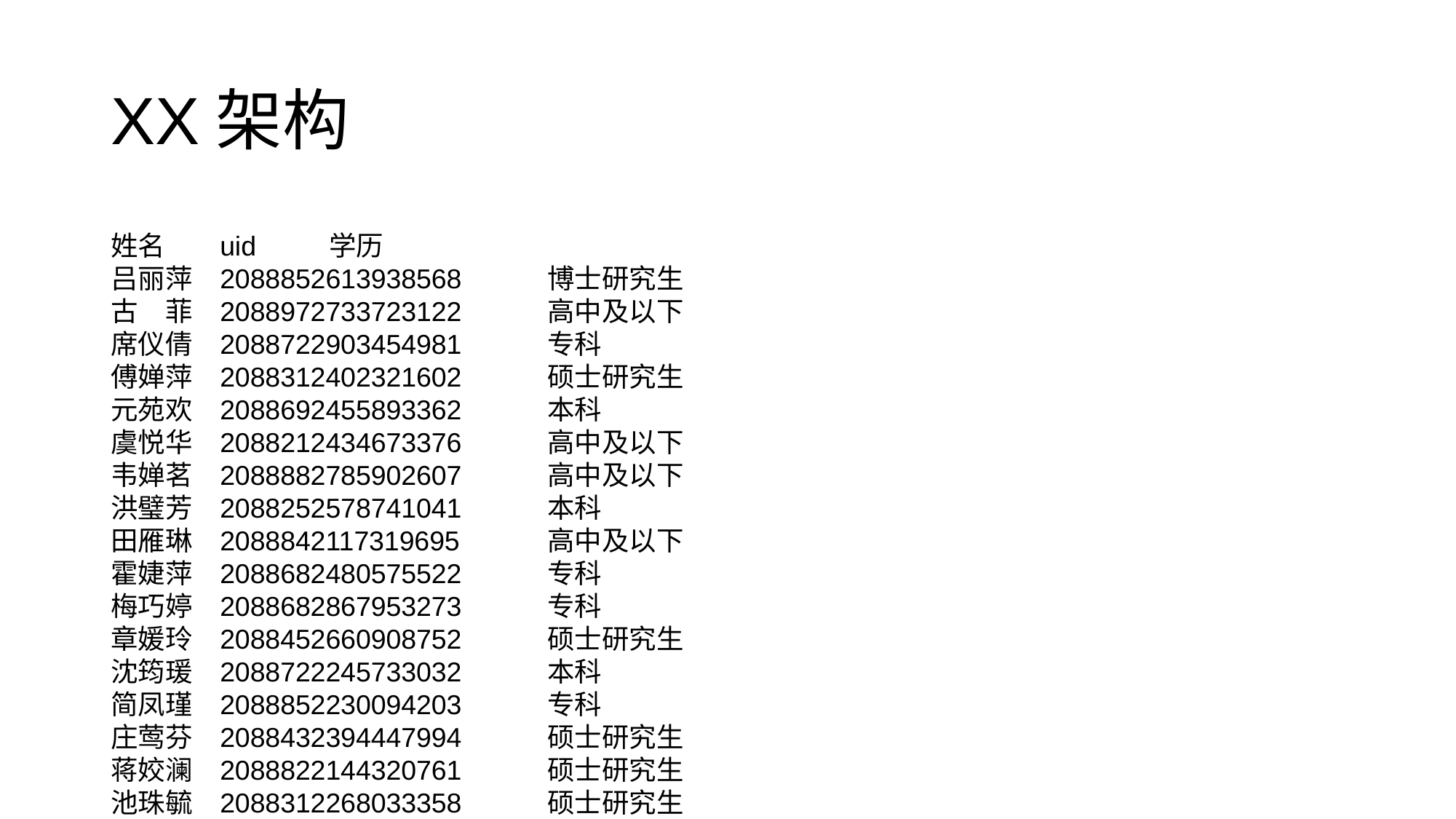

# XX架构
姓名	uid	学历
吕丽萍	2088852613938568	博士研究生
古　菲	2088972733723122	高中及以下
席仪倩	2088722903454981	专科
傅婵萍	2088312402321602	硕士研究生
元苑欢	2088692455893362	本科
虞悦华	2088212434673376	高中及以下
韦婵茗	2088882785902607	高中及以下
洪璧芳	2088252578741041	本科
田雁琳	2088842117319695	高中及以下
霍婕萍	2088682480575522	专科
梅巧婷	2088682867953273	专科
章媛玲	2088452660908752	硕士研究生
沈筠瑗	2088722245733032	本科
简凤瑾	2088852230094203	专科
庄莺芬	2088432394447994	硕士研究生
蒋姣澜	2088822144320761	硕士研究生
池珠毓	2088312268033358	硕士研究生
皮娟咏	2088562377880918	本科
樊慧妹	2088292637254352	专科
薛毓影	2088882860084453	博士研究生
欧彩颖	2088632805718644	专科
朱贞悦	2088532988855922	高中及以下
欧娅兰	2088712051583745	专科
徐娅素	2088712178624143	高中及以下
于素竹	2088832419638497	本科
皮琦颖	2088162641003557	博士研究生
饶毓春	2088352831765585	硕士研究生
吕思芬	2088852679249172	高中及以下
张叶柔	2088492653574760	博士研究生
程菊慧	2088552075566502	硕士研究生
龚欣琼	2088652843070010	专科
危冰韵	2088032783949155	本科
江思秋	2088542826597905	硕士研究生
方育嘉	2088842837573133	硕士研究生
邓晓冰	2088792807987382	博士研究生
母毓秋	2088142985480241	本科
宁惠爽	2088462678298200	本科
彭纯馥	2088642425935835	高中及以下
常蓓亚	2088672474030731	本科
柯惠莎	2088212187300620	博士研究生
龙丹婷	2088162782494232	高中及以下
魏丹飘	2088482924071924	高中及以下
华真叶	2088172864996864	高中及以下
鲁柔芬	2088772684414128	专科
皮可琼	2088812986133528	专科
褚云环	2088752341424622	高中及以下
宁　华	2088262376313799	本科
吕君艺	2088792058040676	本科
樊伊思	2088242770433417	专科
魏馥菲	2088692469762805	专科
武彩馥	2088992819383392	本科
于荔桂	2088732505152882	博士研究生
区亚颖	2088632048063815	高中及以下
黎可纨	2088382975336314	高中及以下
秦秋珊	2088622716354987	专科
穆莉琰	2088292656741574	高中及以下
盛　莉	2088322931456421	高中及以下
连真眉	2088622364380774	专科
毕瑶霞	2088872507304770	专科
母爽桂	2088372025390832	硕士研究生
徐广刚	2088442806518626	硕士研究生
易亮茂	2088542821464826	博士研究生
钱　学	2088822447181935	硕士研究生
母博军	2088932036103474	博士研究生
骆旭裕	2088242257437293	本科
齐朋兴	2088432466709683	高中及以下
谭言武	2088242427945555	高中及以下
汤　东	2088932920174245	高中及以下
卢光雄	2088792108695304	高中及以下
何邦政	2088872183584071	高中及以下
颜世刚	2088472408618044	高中及以下
鲁先子	2088722369536867	硕士研究生
时东海	2088392193748082	硕士研究生
母　善	2088932206387345	高中及以下
强　博	2088042905742191	高中及以下
许磊康	2088372754191353	硕士研究生
徐祥亨	2088432036157067	高中及以下
薛山力	2088912058612231	专科
俞　海	2088352877181475	硕士研究生
郑健时	2088222551830864	硕士研究生
曾飞刚	2088482522396500	硕士研究生
卓力伦	2088172627896471	专科
俞辉友	2088832171117865	高中及以下
章裕行	2088692182912015	高中及以下
费朋宁	2088732979273690	硕士研究生
骆朗生	2088082402904047	高中及以下
邬胜武	2088962196766699	专科
高达庆	2088342562418759	硕士研究生
陈航胜	2088712938529981	博士研究生
黎富心	2088112343828574	博士研究生
王天仁	2088172522647491	博士研究生
廖　松	2088462275260053	本科
史辉东	2088452671839461	高中及以下
文伯士	2088032547572234	专科
孙维翔	2088722901402221	高中及以下
倪行有	2088282201033065	本科
莫　固	2088072535359391	高中及以下
蒲建松	2088282052300884	专科
唐友固	2088092722014045	博士研究生
杨和松	2088222160609363	硕士研究生